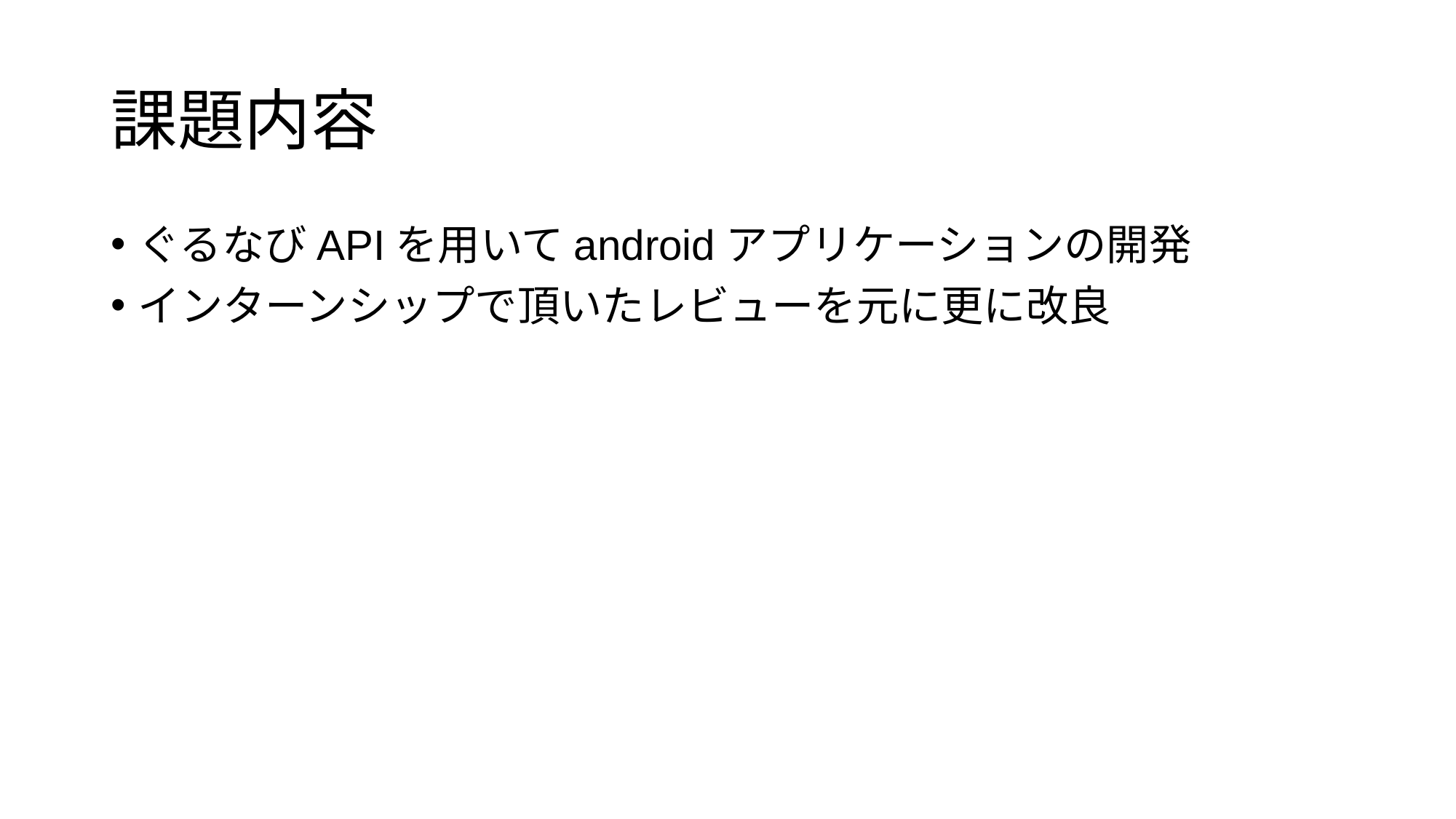

# 課題内容
ぐるなびAPIを用いてandroidアプリケーションの開発
インターンシップで頂いたレビューを元に更に改良